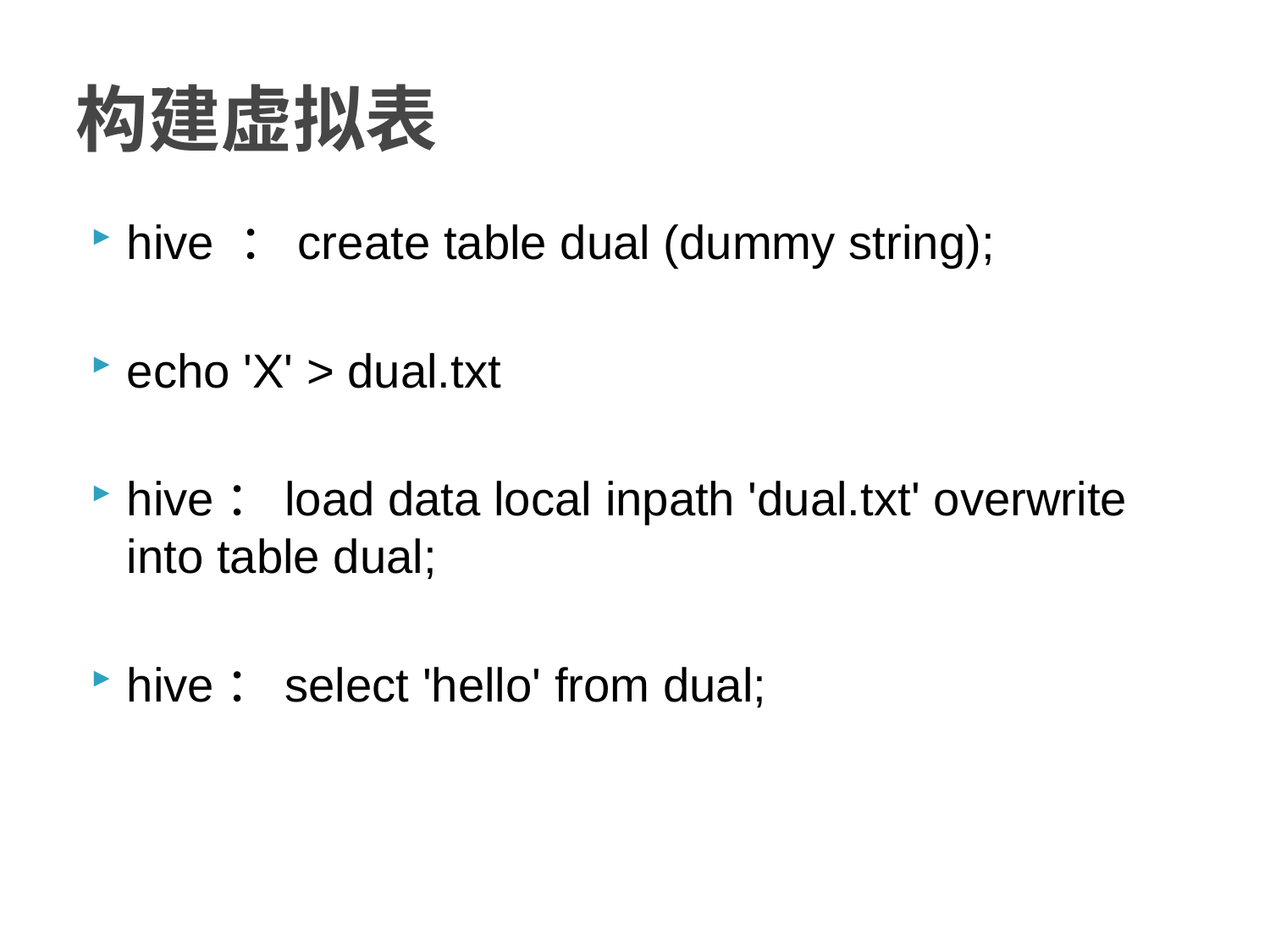

# 构建虚拟表
hive ：create table dual (dummy string);

echo 'X' > dual.txt

hive：load data local inpath 'dual.txt' overwrite into table dual;

hive：select 'hello' from dual;